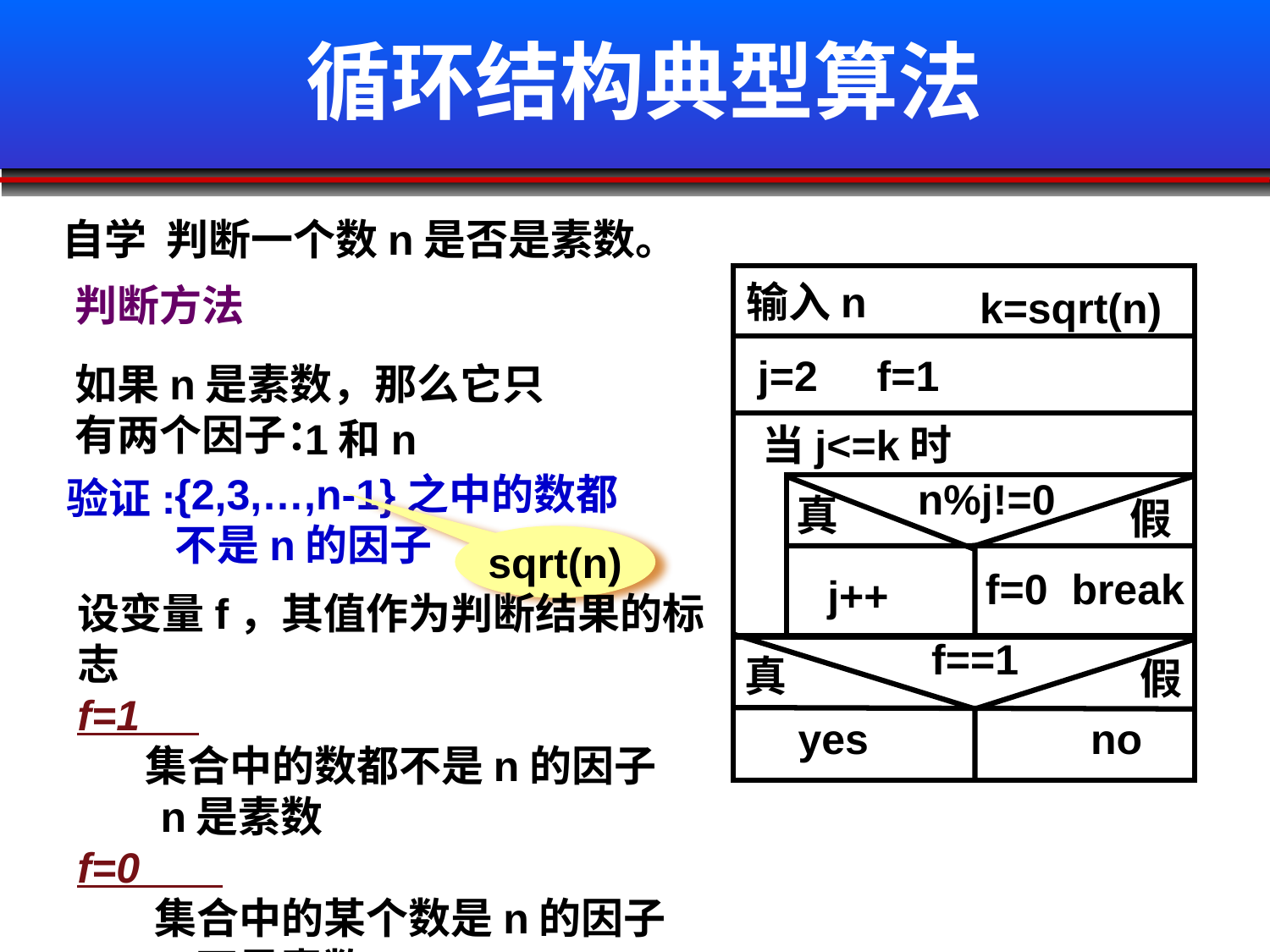

循环结构典型算法
自学  判断一个数n是否是素数。
输入n
判断方法
k=sqrt(n)
 j=2     f=1
如果n是素数，那么它只有两个因子：
1和n
当j<=k时

{2,3,…,n-1}之中的数都不是n的因子
验证:
n%j!=0

真
假
sqrt(n)

f=0  break
j++
设变量f，其值作为判断结果的标志
f=1
      集合中的数都不是n的因子
       n是素数
f=0
       集合中的某个数是n的因子
       n不是素数
f==1

真
假
yes
no